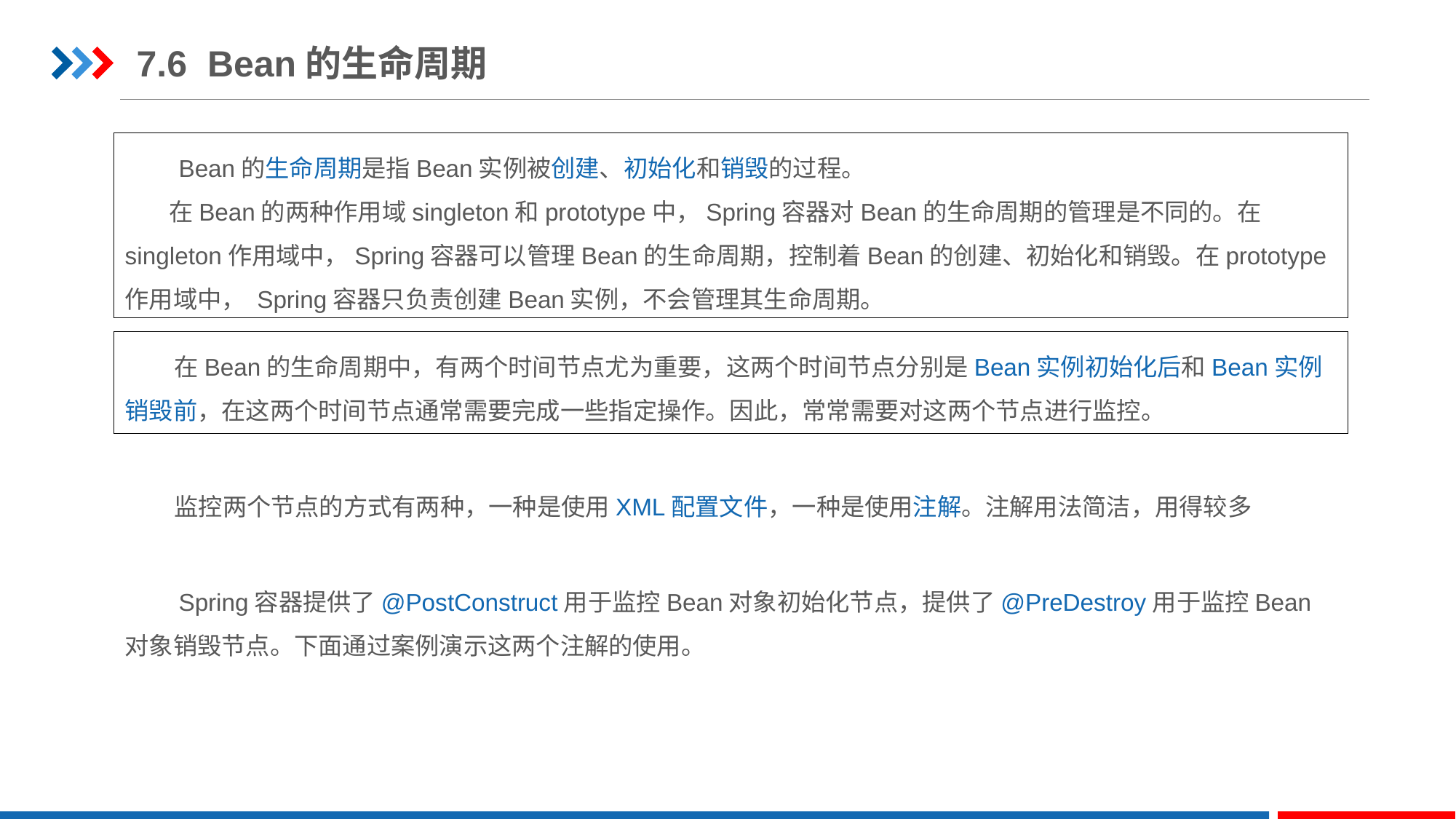

7.6  Bean的生命周期
        Bean的生命周期是指Bean实例被创建、初始化和销毁的过程。
       在Bean的两种作用域singleton和prototype中，Spring容器对Bean的生命周期的管理是不同的。在singleton作用域中，Spring容器可以管理Bean的生命周期，控制着Bean的创建、初始化和销毁。在prototype作用域中， Spring容器只负责创建Bean实例，不会管理其生命周期。
        在Bean的生命周期中，有两个时间节点尤为重要，这两个时间节点分别是Bean实例初始化后和Bean实例销毁前，在这两个时间节点通常需要完成一些指定操作。因此，常常需要对这两个节点进行监控。
        监控两个节点的方式有两种，一种是使用XML配置文件，一种是使用注解。注解用法简洁，用得较多
        Spring容器提供了@PostConstruct用于监控Bean对象初始化节点，提供了@PreDestroy用于监控Bean对象销毁节点。下面通过案例演示这两个注解的使用。